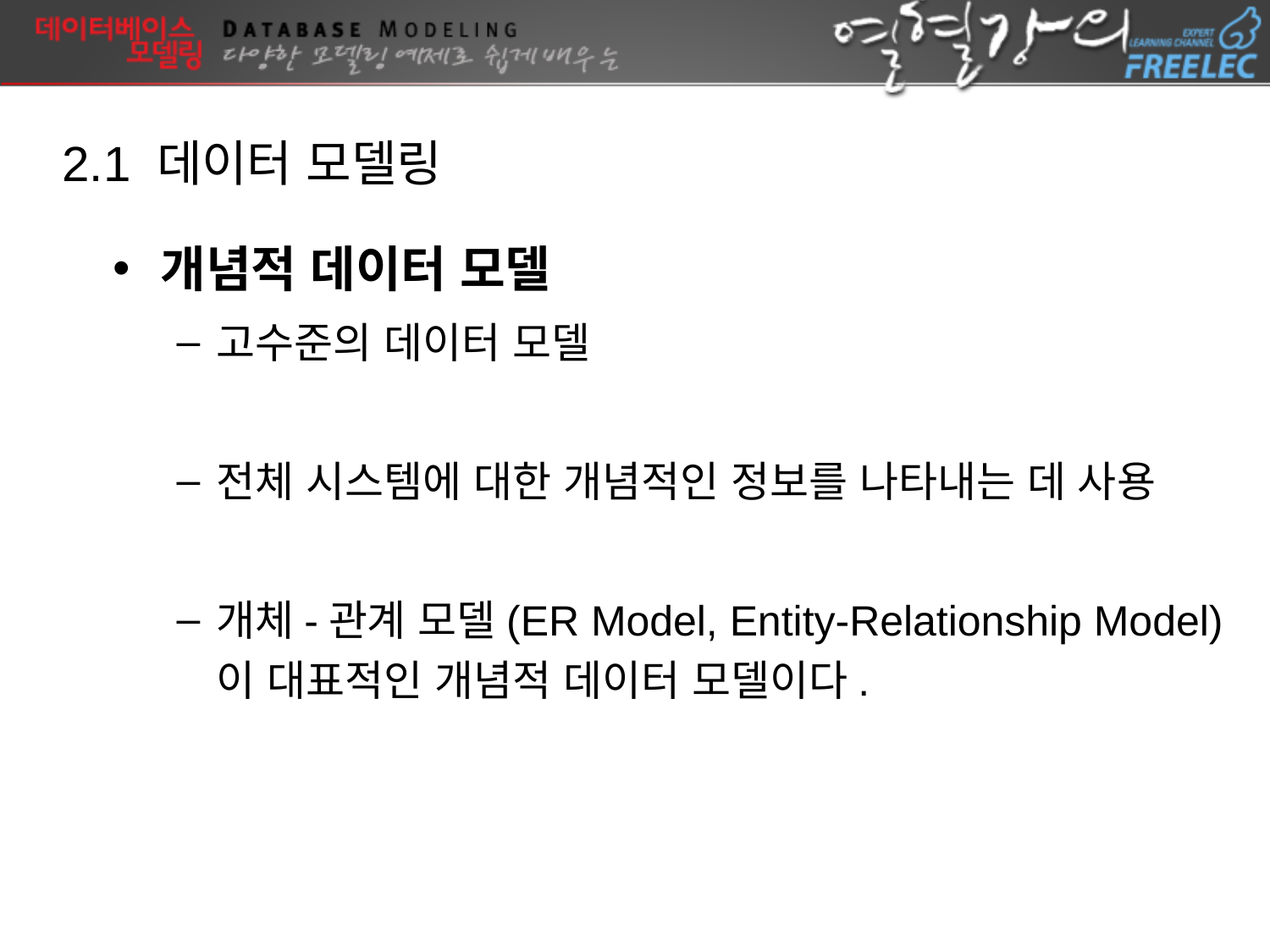

2.1 데이터 모델링
개념적 데이터 모델
고수준의 데이터 모델

전체 시스템에 대한 개념적인 정보를 나타내는 데 사용

개체-관계 모델(ER Model, Entity-Relationship Model)이 대표적인 개념적 데이터 모델이다.